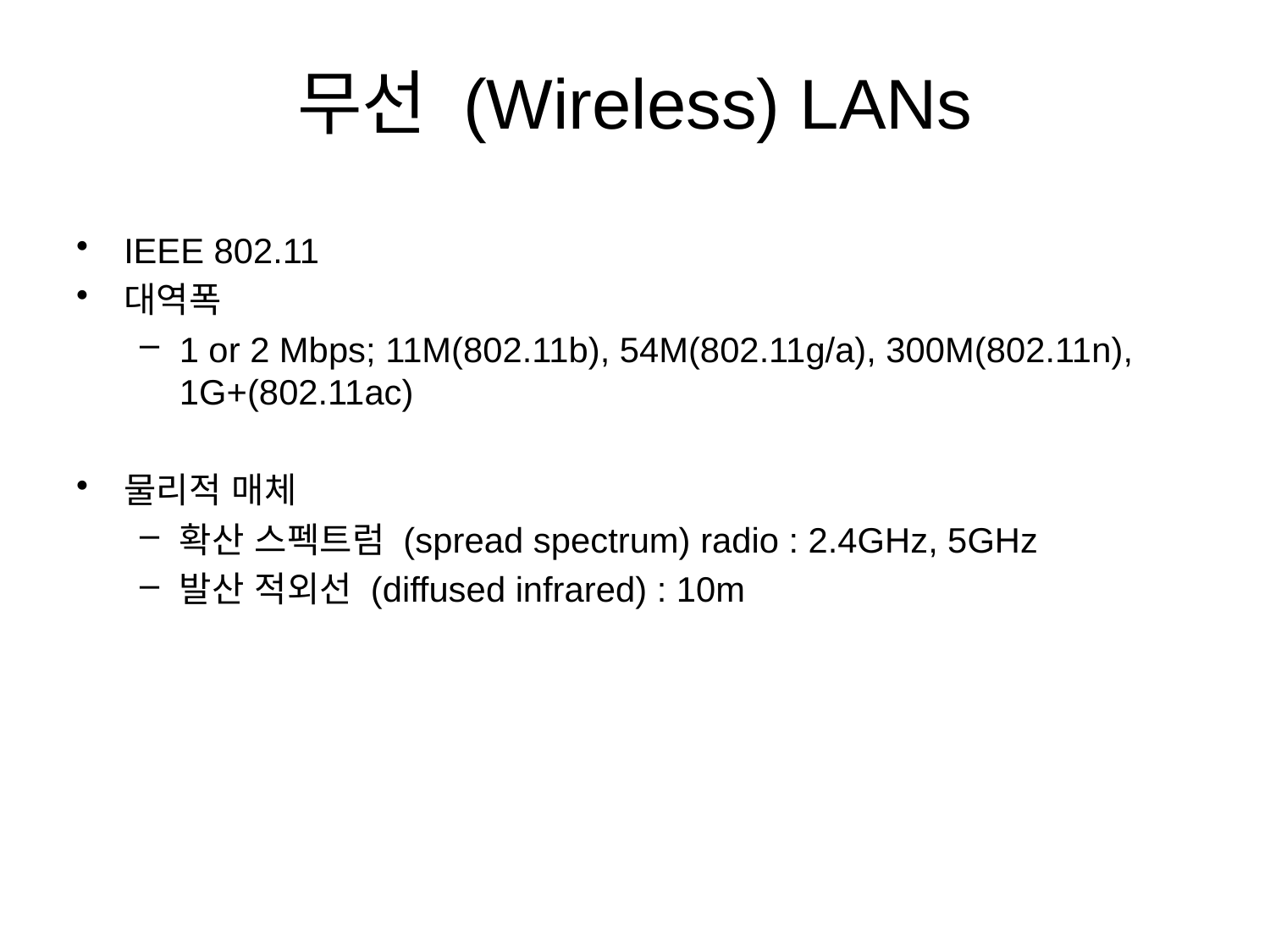

# 무선 (Wireless) LANs
IEEE 802.11
대역폭
1 or 2 Mbps; 11M(802.11b), 54M(802.11g/a), 300M(802.11n), 1G+(802.11ac)

물리적 매체
확산 스펙트럼 (spread spectrum) radio : 2.4GHz, 5GHz
발산 적외선 (diffused infrared) : 10m